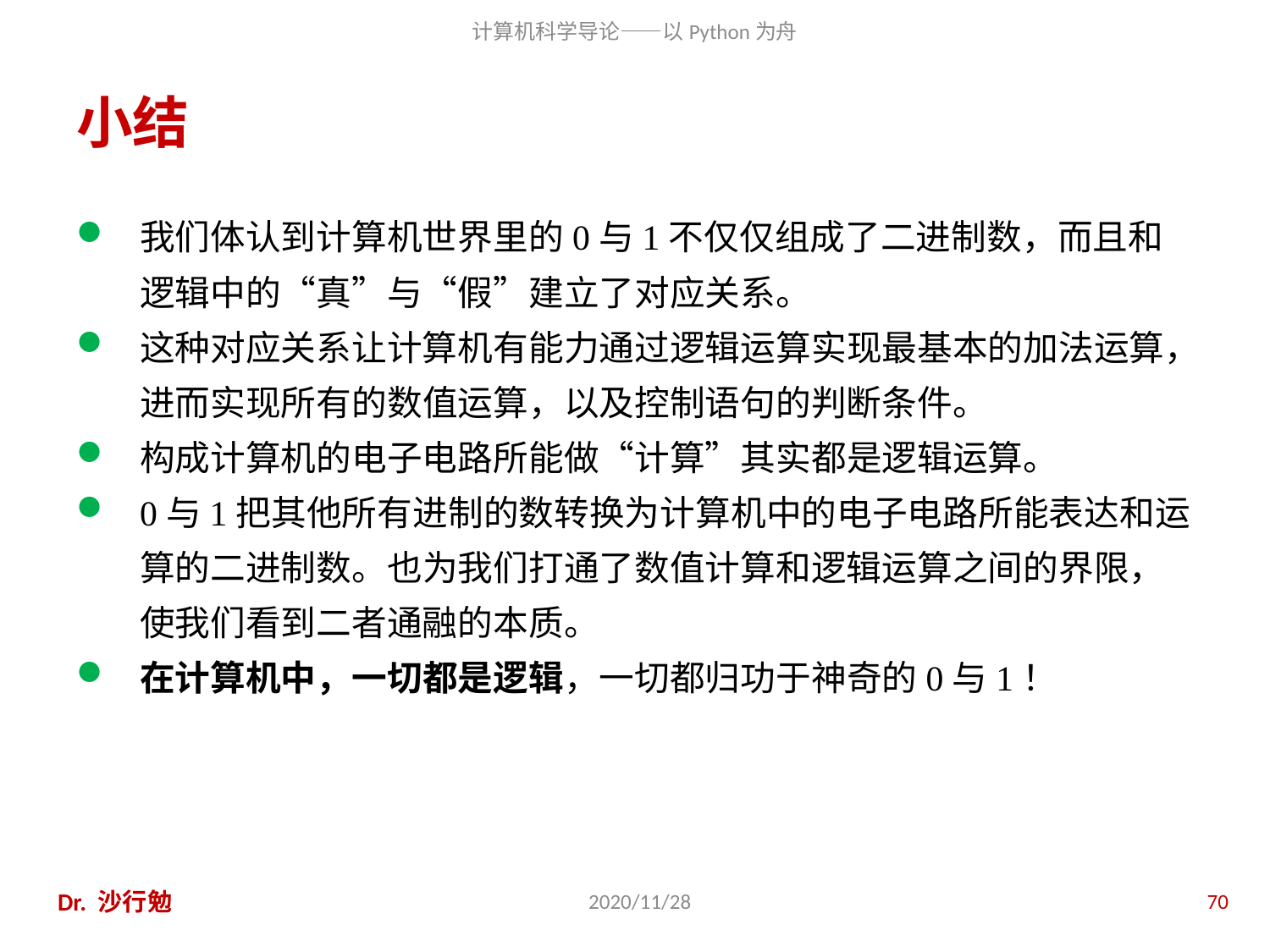

# 小结
我们体认到计算机世界里的0与1不仅仅组成了二进制数，而且和逻辑中的“真”与“假”建立了对应关系。
这种对应关系让计算机有能力通过逻辑运算实现最基本的加法运算，进而实现所有的数值运算，以及控制语句的判断条件。
构成计算机的电子电路所能做“计算”其实都是逻辑运算。
0与1把其他所有进制的数转换为计算机中的电子电路所能表达和运算的二进制数。也为我们打通了数值计算和逻辑运算之间的界限，使我们看到二者通融的本质。
在计算机中，一切都是逻辑，一切都归功于神奇的0与1！

Dr. 沙行勉
2020/11/28
70